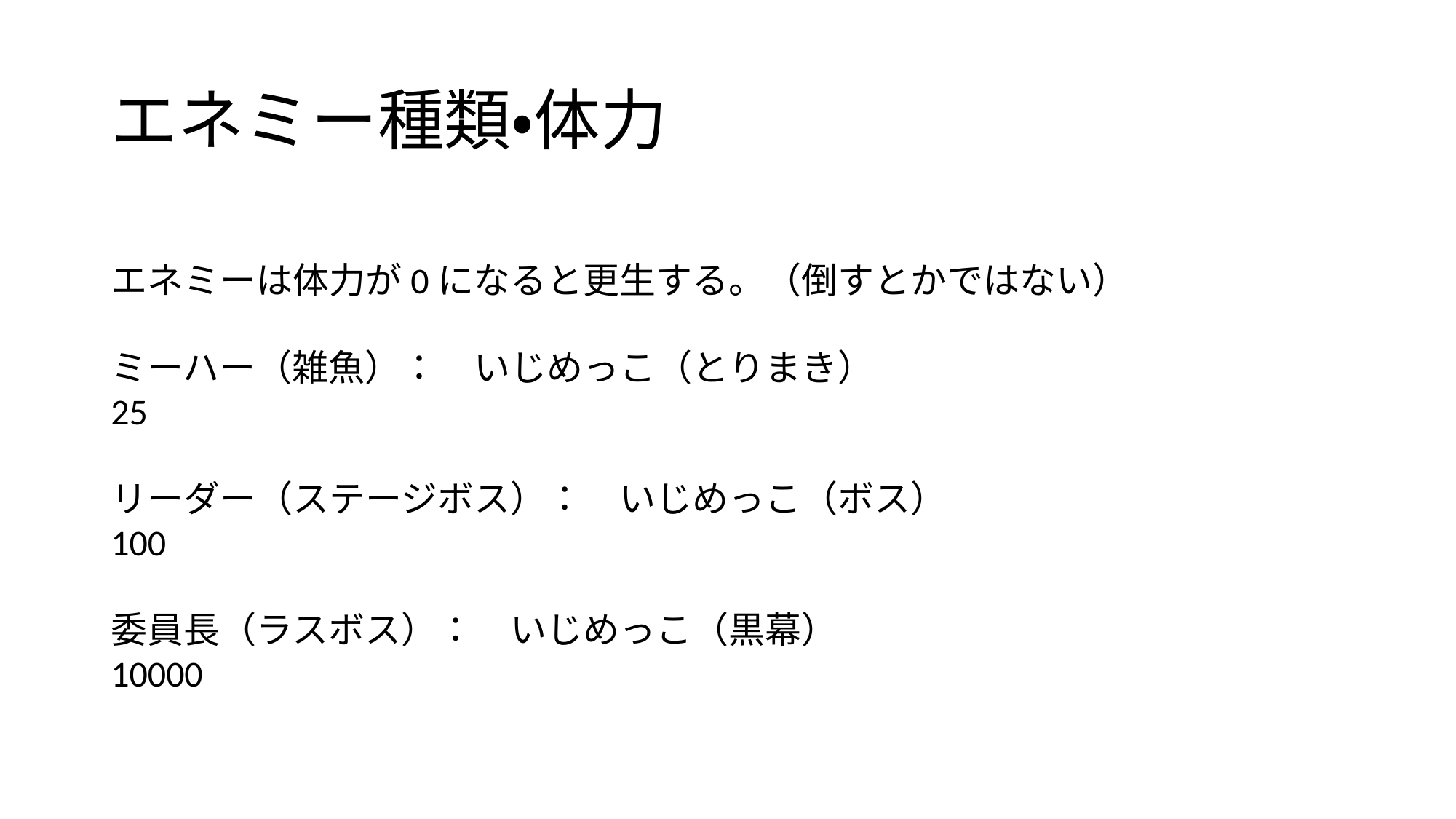

# エネミー種類・体力
エネミーは体力が0になると更生する。（倒すとかではない）

ミーハー（雑魚）：　いじめっこ（とりまき）
25

リーダー（ステージボス）：　いじめっこ（ボス）
100

委員長（ラスボス）：　いじめっこ（黒幕）
10000